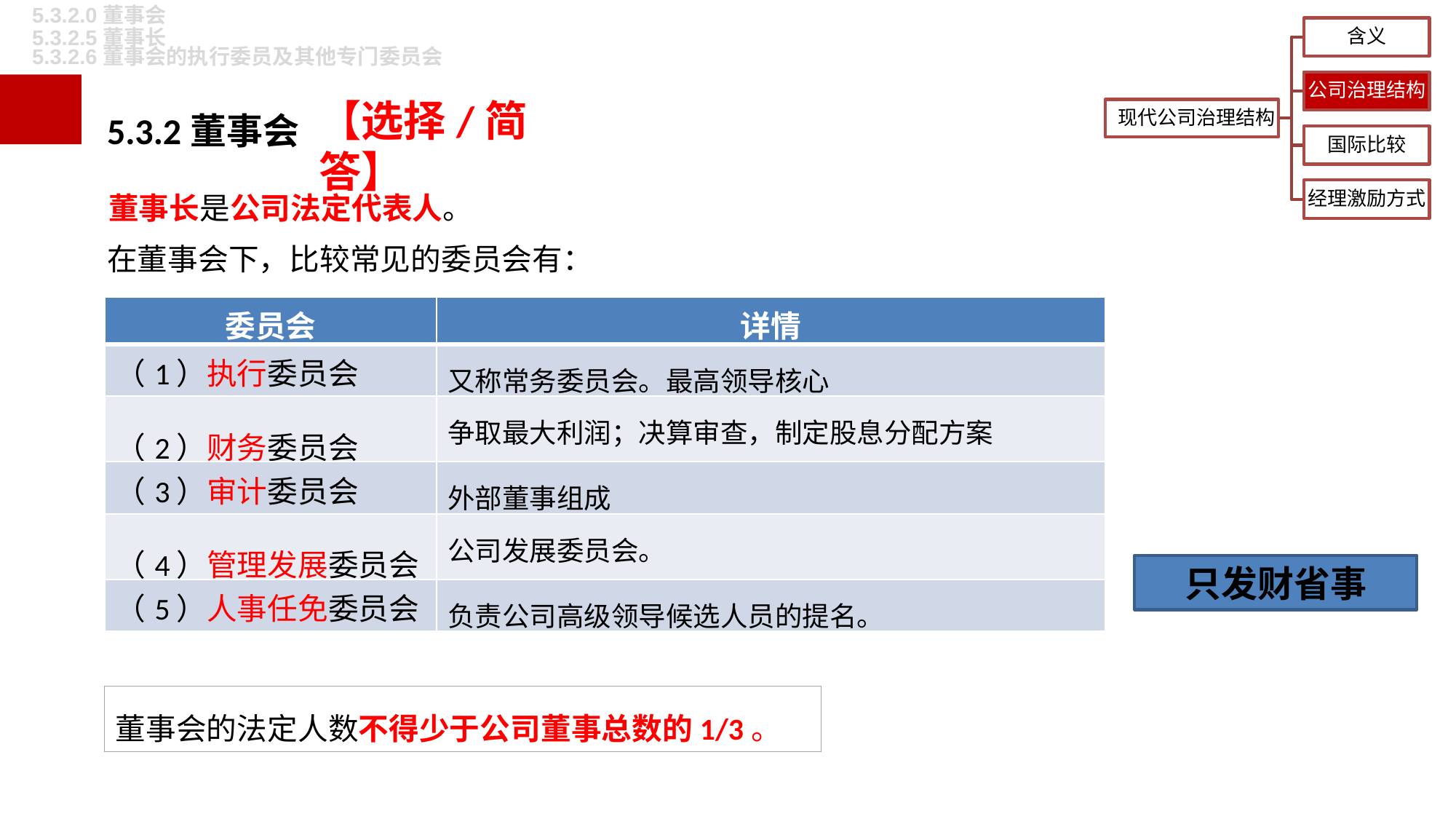

5.3.2.0董事会
 现代公司治理结构
含义
公司治理结构
国际比较
经理激励方式
5.3.2.5董事长
5.3.2.6董事会的执行委员及其他专门委员会
5.3.2董事会

【选择/简答】
董事长是公司法定代表人。
在董事会下，比较常见的委员会有：
| 委员会 | 详情 |
| --- | --- |
| （1）执行委员会 | 又称常务委员会。最高领导核心 |
| （2）财务委员会 | 争取最大利润；决算审查，制定股息分配方案 |
| （3）审计委员会 | 外部董事组成 |
| （4）管理发展委员会 | 公司发展委员会。 |
| （5）人事任免委员会 | 负责公司高级领导候选人员的提名。 |
只发财省事
董事会的法定人数不得少于公司董事总数的1/3。